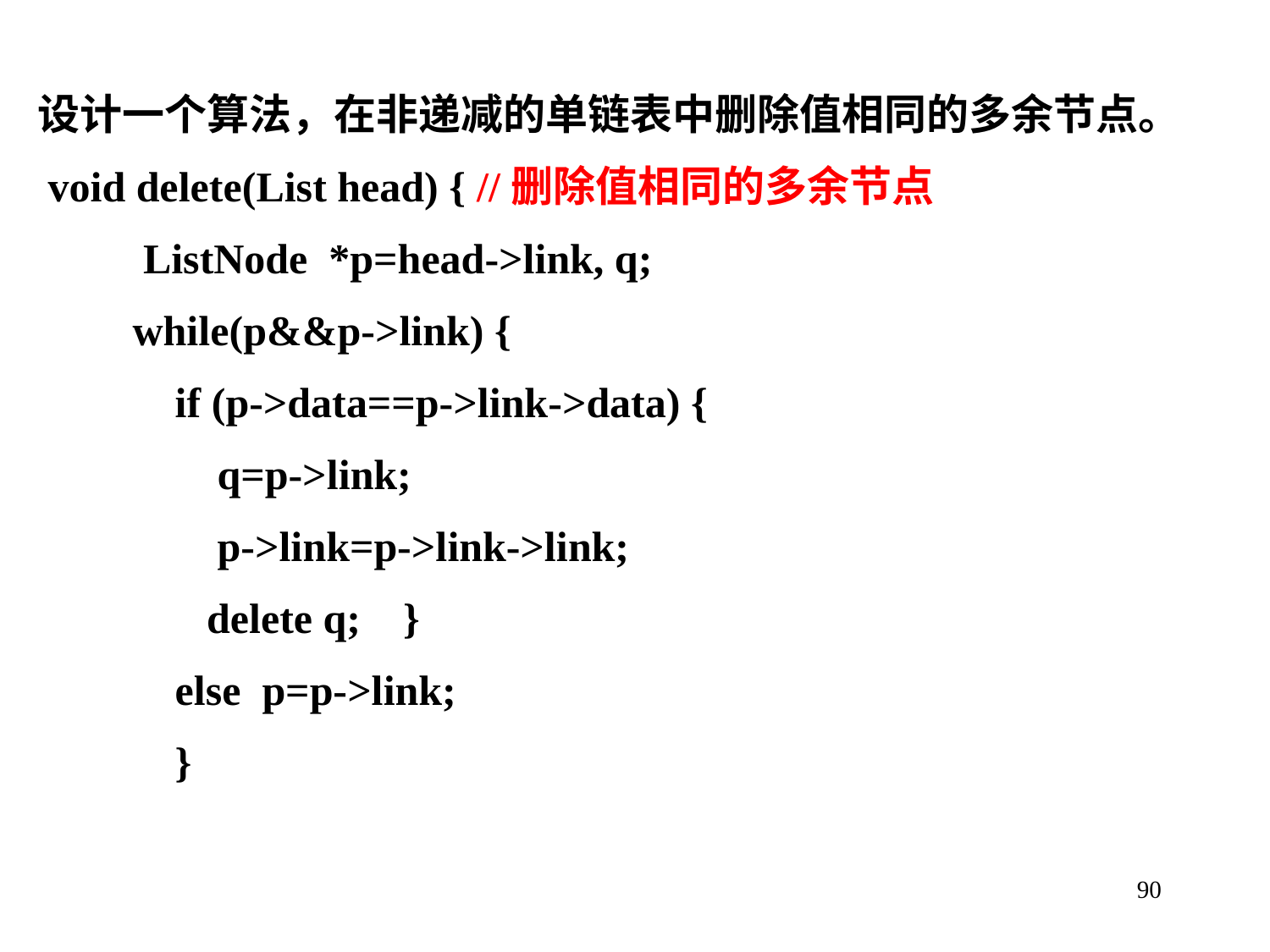

设计一个算法，在非递减的单链表中删除值相同的多余节点。
 void delete(List head) { //删除值相同的多余节点
          ListNode  *p=head->link, q;
         while(p&&p->link) {
             if (p->data==p->link->data) {
                 q=p->link;
                 p->link=p->link->link;
                delete q;    }
             else  p=p->link;
             }

90